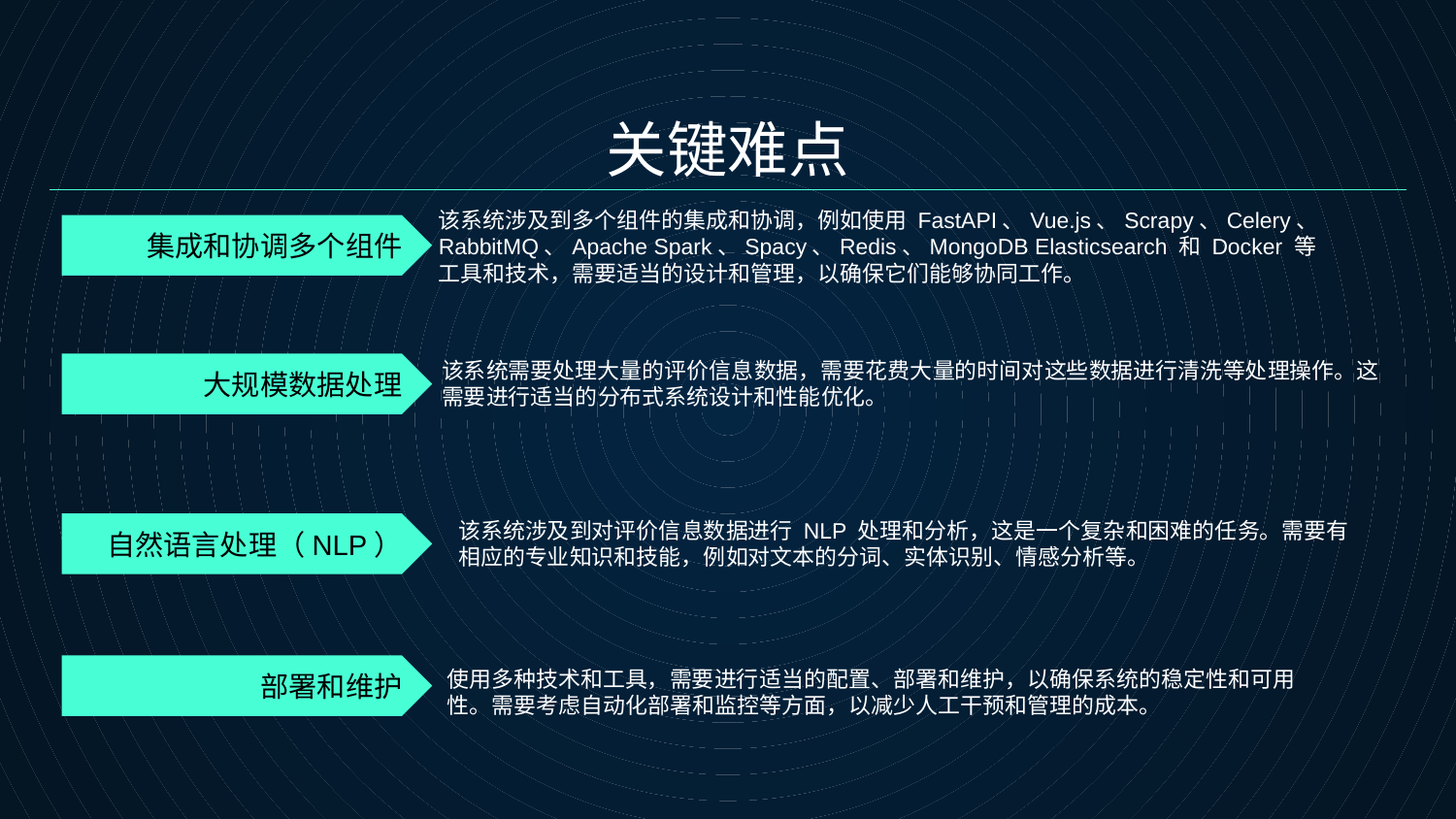

关键难点
该系统涉及到多个组件的集成和协调，例如使用 FastAPI、Vue.js、Scrapy、Celery、RabbitMQ、Apache Spark、Spacy、Redis、MongoDB Elasticsearch 和 Docker 等工具和技术，需要适当的设计和管理，以确保它们能够协同工作。
集成和协调多个组件
该系统需要处理大量的评价信息数据，需要花费大量的时间对这些数据进行清洗等处理操作。这需要进行适当的分布式系统设计和性能优化。
大规模数据处理
该系统涉及到对评价信息数据进行 NLP 处理和分析，这是一个复杂和困难的任务。需要有相应的专业知识和技能，例如对文本的分词、实体识别、情感分析等。
自然语言处理（NLP）
使用多种技术和工具，需要进行适当的配置、部署和维护，以确保系统的稳定性和可用性。需要考虑自动化部署和监控等方面，以减少人工干预和管理的成本。
部署和维护